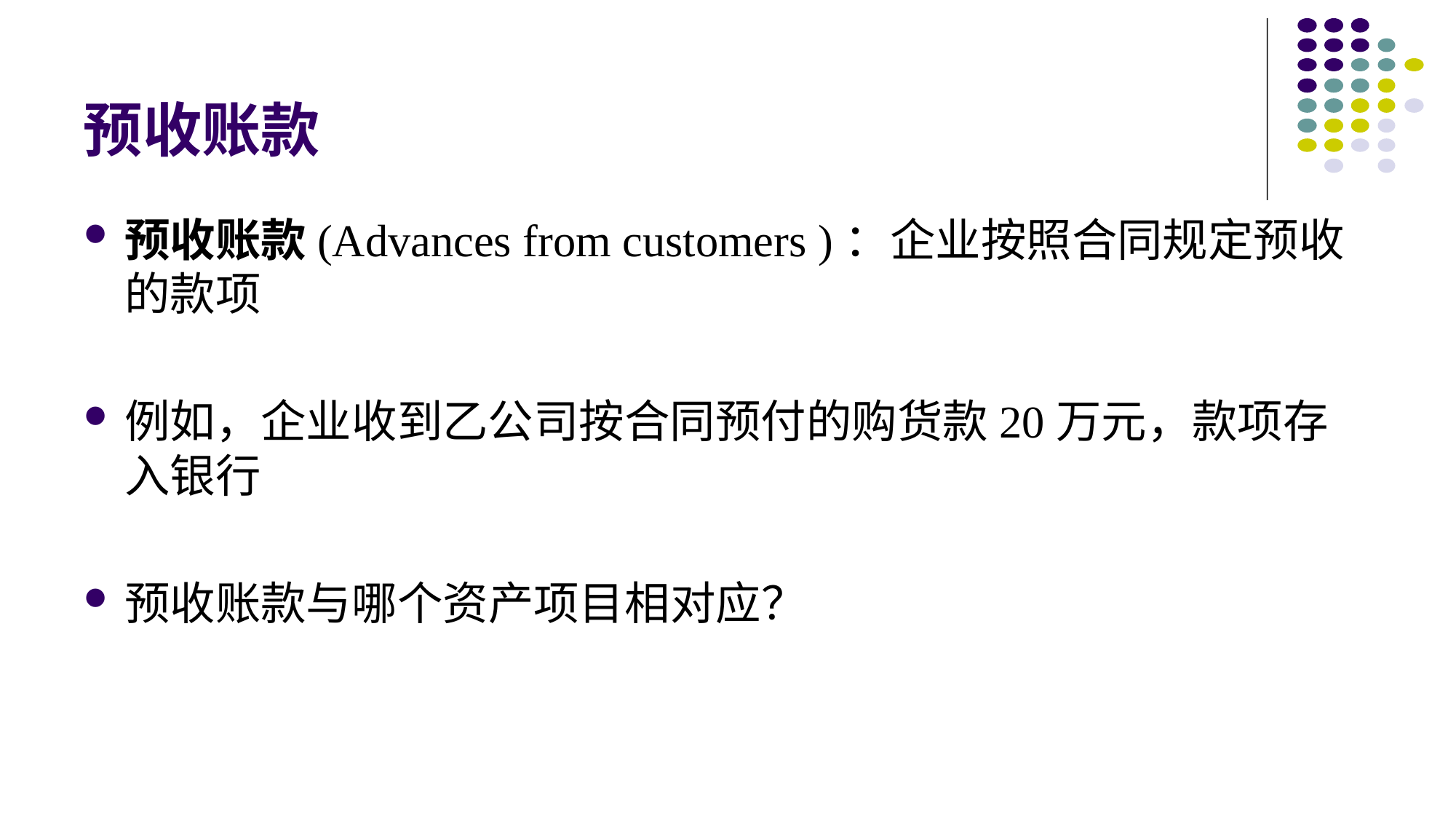

# 预收账款
预收账款(Advances from customers )：企业按照合同规定预收的款项

例如，企业收到乙公司按合同预付的购货款20万元，款项存入银行

预收账款与哪个资产项目相对应？